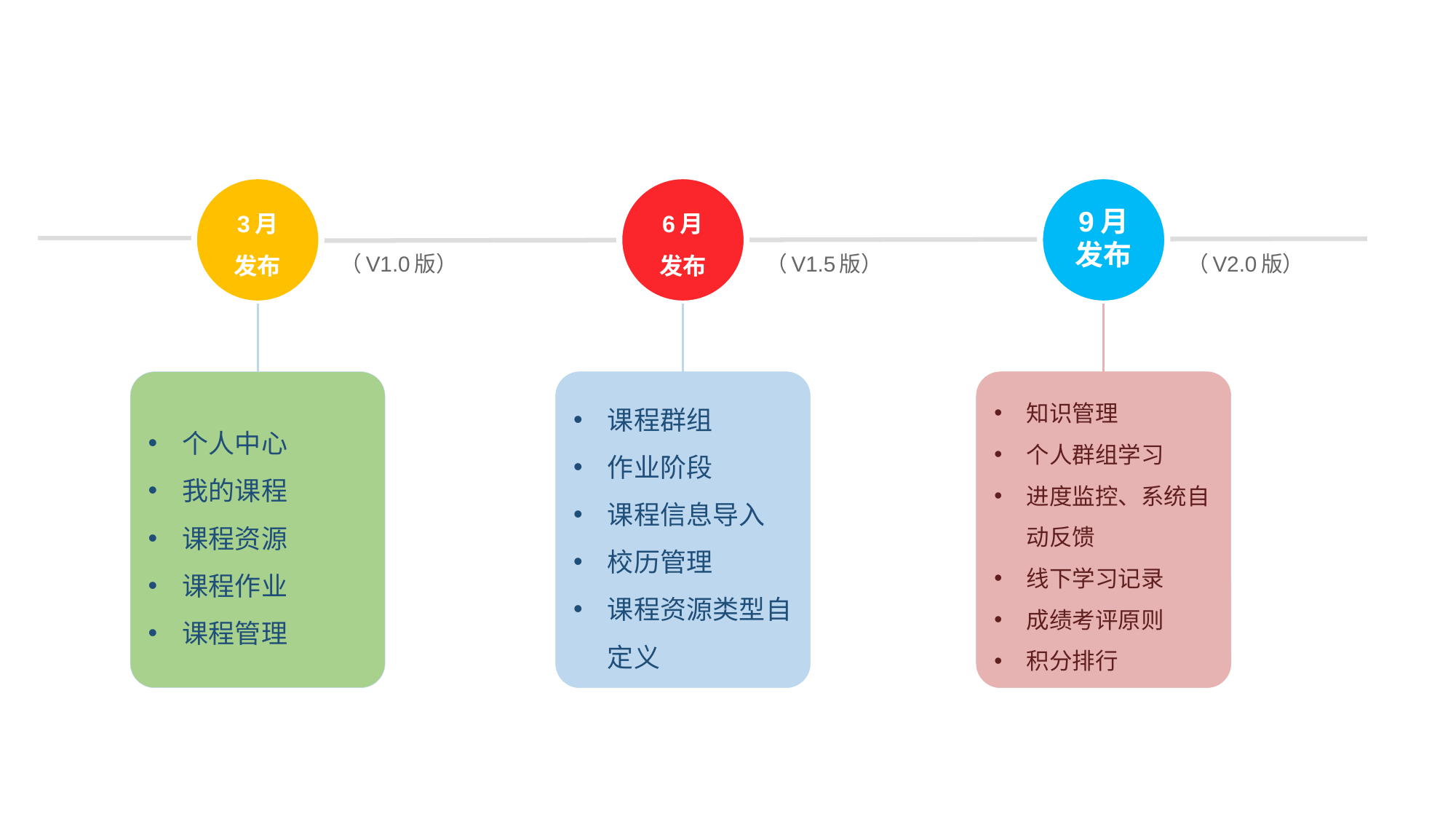

3月
发布
个人中心
我的课程
课程资源
课程作业
课程管理
6月
发布
课程群组
作业阶段
课程信息导入
校历管理
课程资源类型自定义
9月
发布
知识管理
个人群组学习
进度监控、系统自动反馈
线下学习记录
成绩考评原则
积分排行
（V1.0版）
（V1.5版）
（V2.0版）